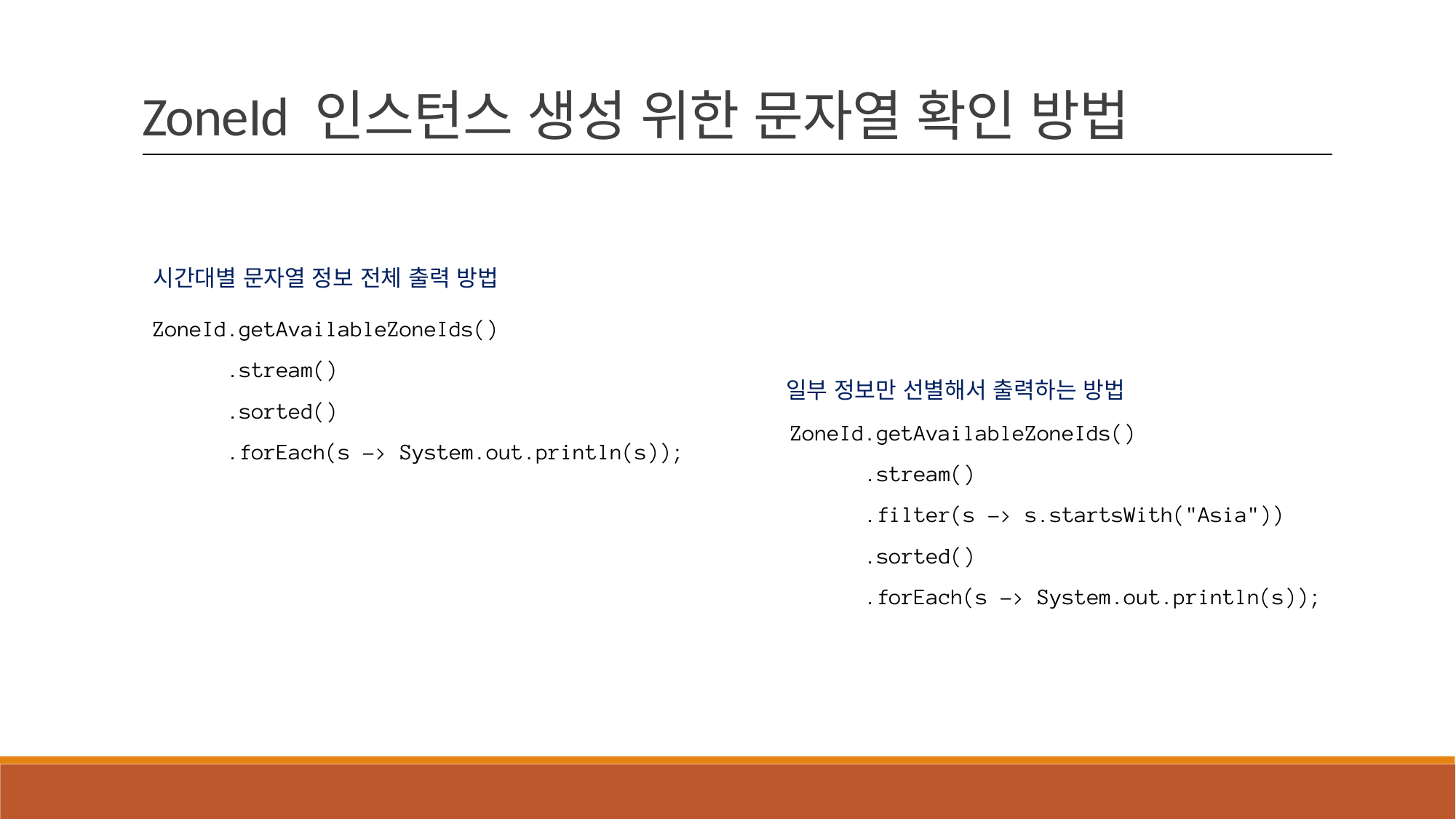

ZoneId 인스턴스 생성 위한 문자열 확인 방법
시간대별 문자열 정보 전체 출력 방법
ZoneId.getAvailableZoneIds()
      .stream()
      .sorted()
      .forEach(s -> System.out.println(s));
일부 정보만 선별해서 출력하는 방법
ZoneId.getAvailableZoneIds()
      .stream()
      .filter(s -> s.startsWith("Asia"))
      .sorted()
      .forEach(s -> System.out.println(s));